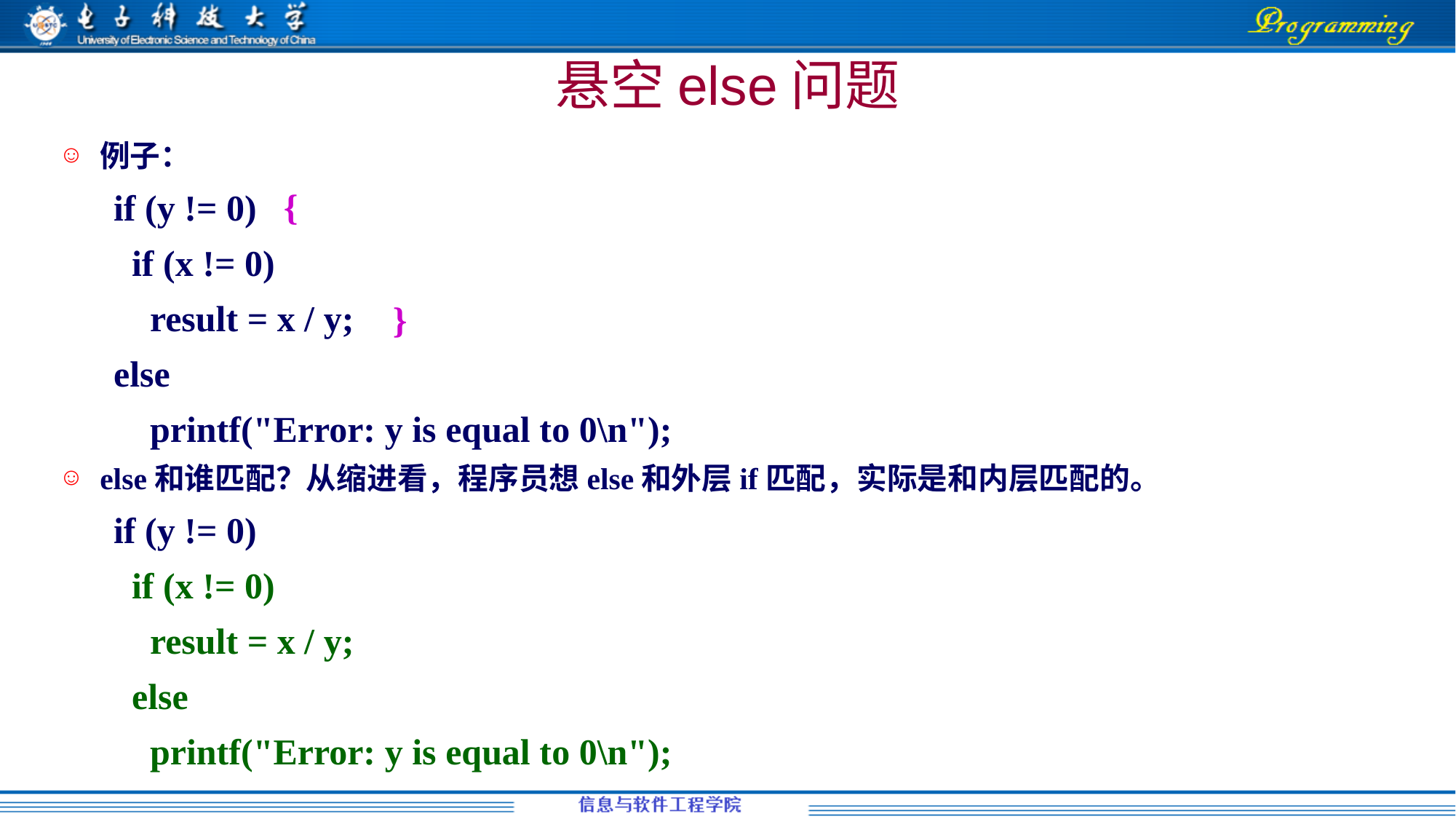

# 悬空else问题
例子：
if (y != 0)
  if (x != 0)
    result = x / y;
else
    printf("Error: y is equal to 0\n");
else和谁匹配？从缩进看，程序员想else和外层if匹配，实际是和内层匹配的。
if (y != 0)
  if (x != 0)
    result = x / y;
  else
    printf("Error: y is equal to 0\n");
{
}